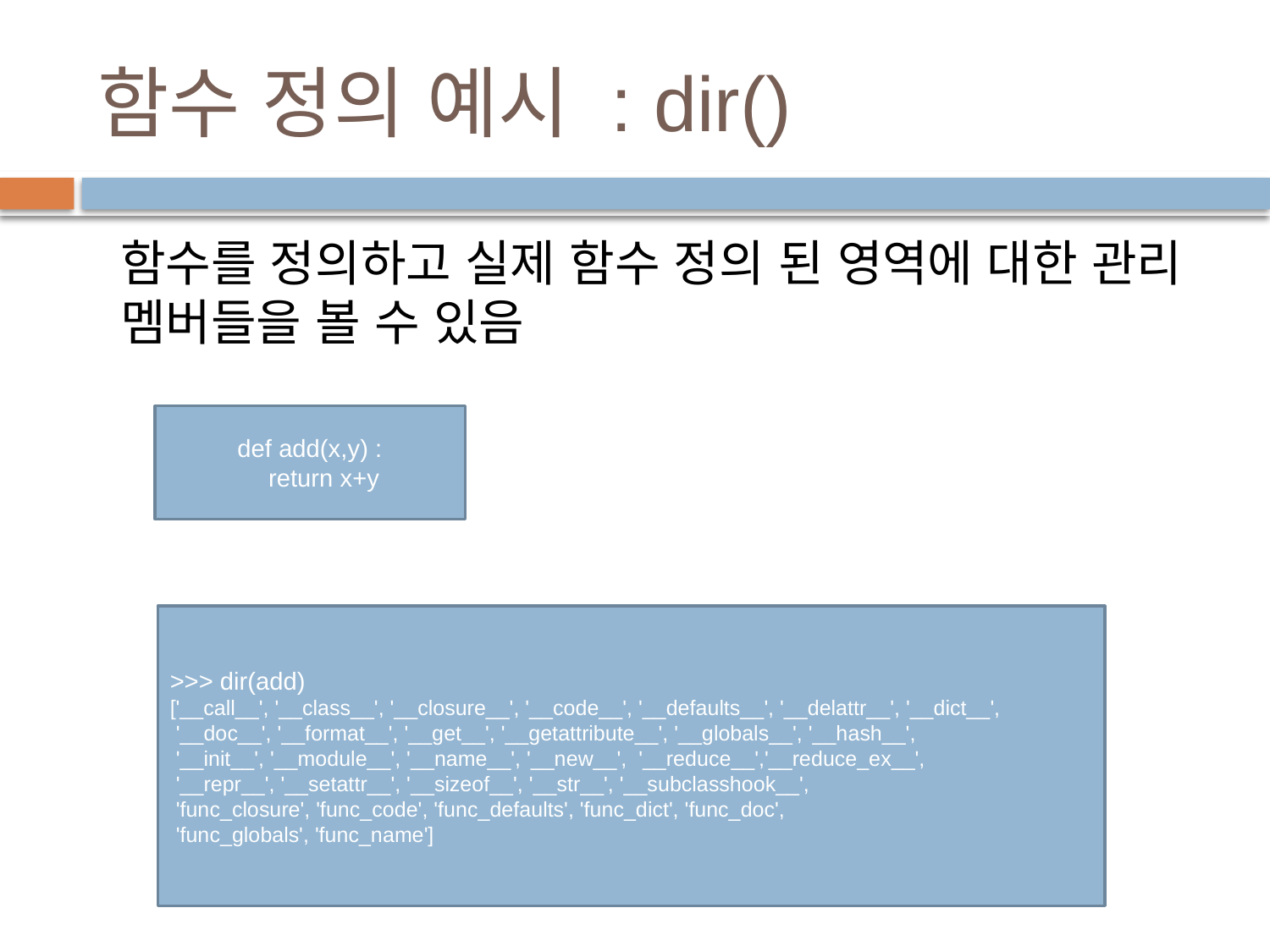

# 함수 정의 예시 : dir()
함수를 정의하고 실제 함수 정의 된 영역에 대한 관리 멤버들을 볼 수 있음
def add(x,y) :
    return x+y
>>> dir(add)
['__call__', '__class__', '__closure__', '__code__', '__defaults__', '__delattr__', '__dict__',
 '__doc__', '__format__', '__get__', '__getattribute__', '__globals__', '__hash__',
 '__init__', '__module__', '__name__', '__new__',  '__reduce__','__reduce_ex__',
 '__repr__', '__setattr__', '__sizeof__', '__str__', '__subclasshook__',
 'func_closure', 'func_code', 'func_defaults', 'func_dict', 'func_doc',
 'func_globals', 'func_name']